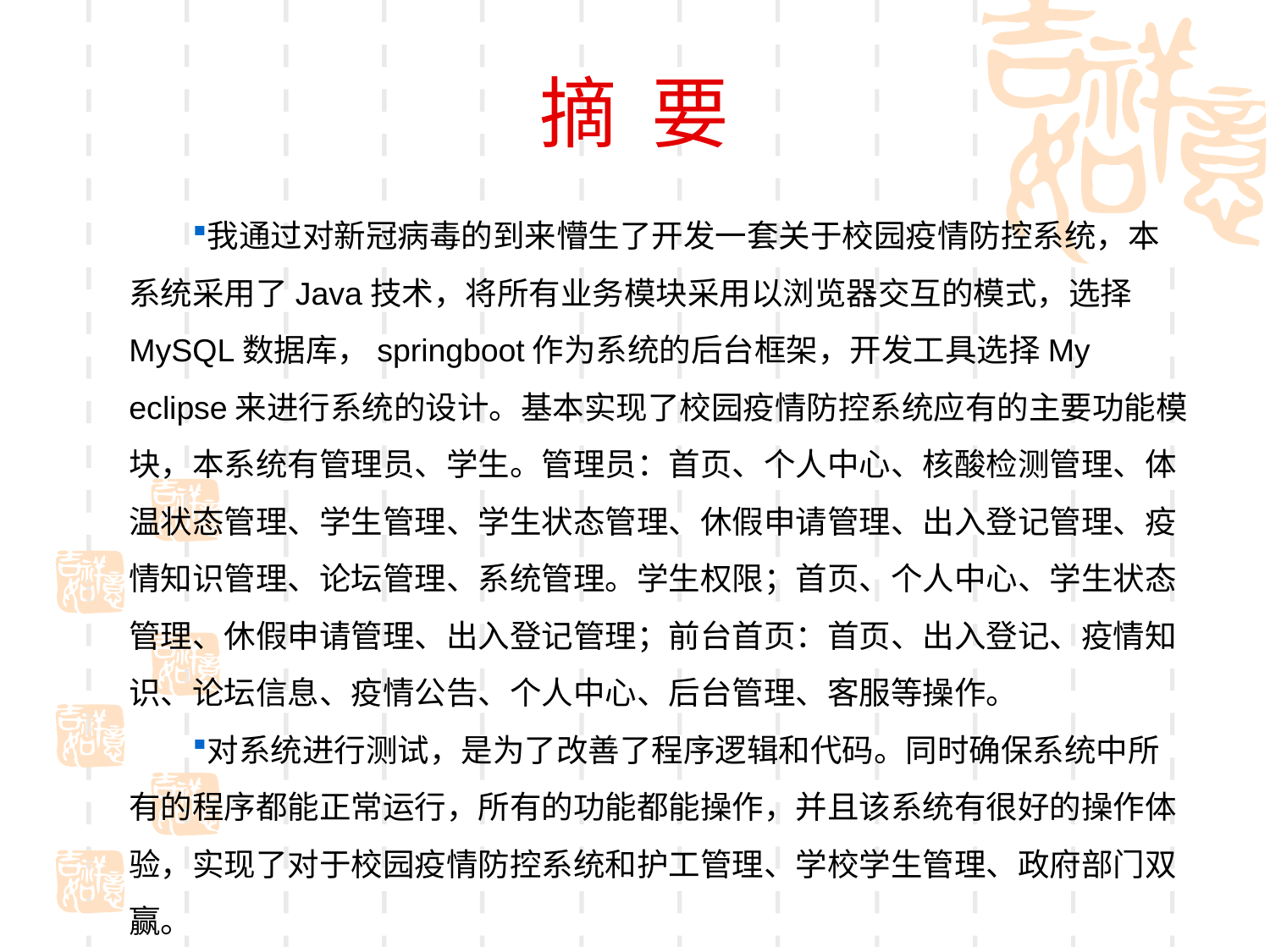

# 摘  要
我通过对新冠病毒的到来懵生了开发一套关于校园疫情防控系统，本系统采用了Java技术，将所有业务模块采用以浏览器交互的模式，选择MySQL数据库，springboot作为系统的后台框架，开发工具选择My eclipse来进行系统的设计。基本实现了校园疫情防控系统应有的主要功能模块，本系统有管理员、学生。管理员：首页、个人中心、核酸检测管理、体温状态管理、学生管理、学生状态管理、休假申请管理、出入登记管理、疫情知识管理、论坛管理、系统管理。学生权限；首页、个人中心、学生状态管理、休假申请管理、出入登记管理；前台首页：首页、出入登记、疫情知识、论坛信息、疫情公告、个人中心、后台管理、客服等操作。
对系统进行测试，是为了改善了程序逻辑和代码。同时确保系统中所有的程序都能正常运行，所有的功能都能操作，并且该系统有很好的操作体验，实现了对于校园疫情防控系统和护工管理、学校学生管理、政府部门双赢。